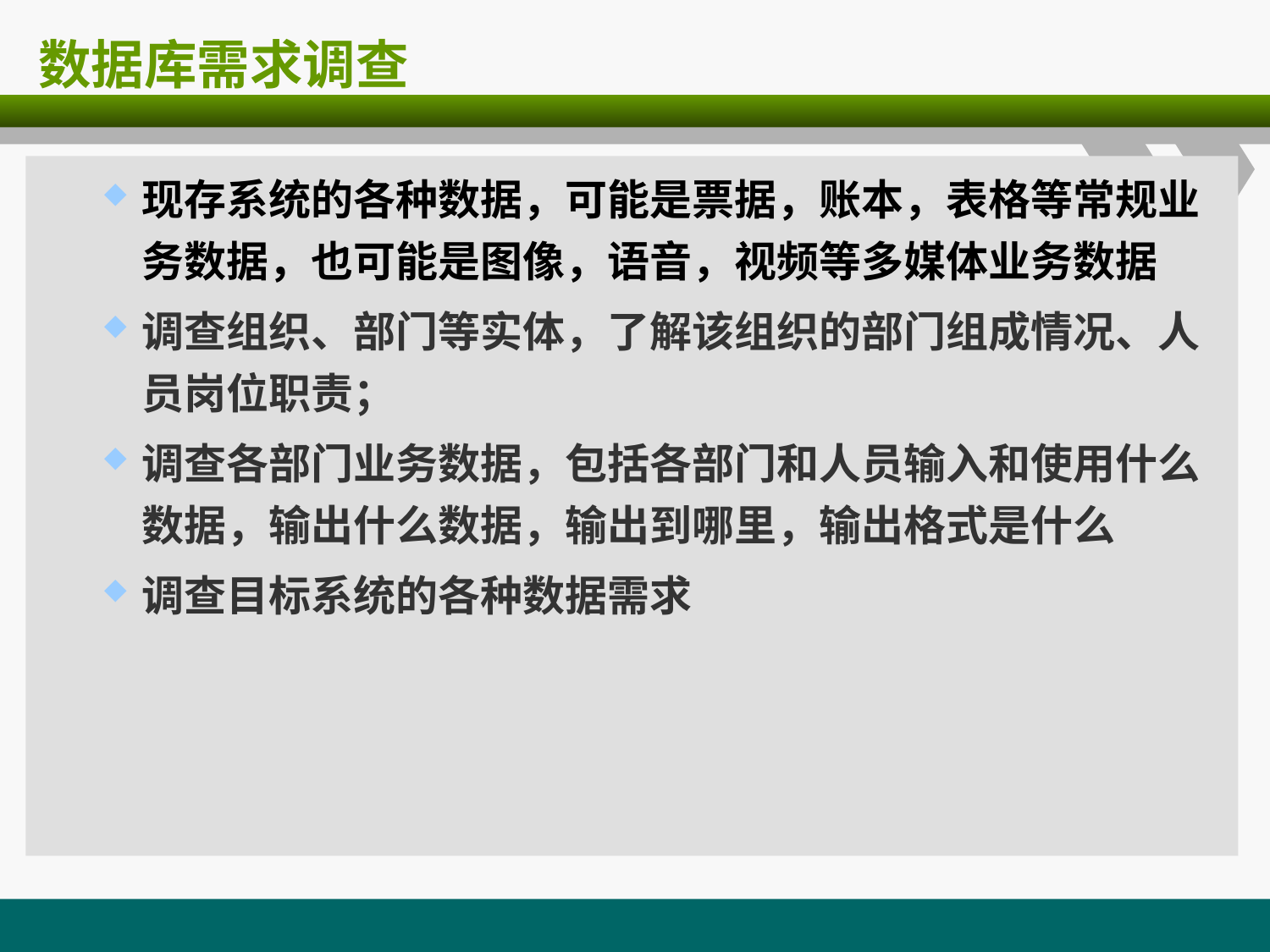

# 数据库需求调查
现存系统的各种数据，可能是票据，账本，表格等常规业务数据，也可能是图像，语音，视频等多媒体业务数据
调查组织、部门等实体，了解该组织的部门组成情况、人员岗位职责；
调查各部门业务数据，包括各部门和人员输入和使用什么数据，输出什么数据，输出到哪里，输出格式是什么
调查目标系统的各种数据需求